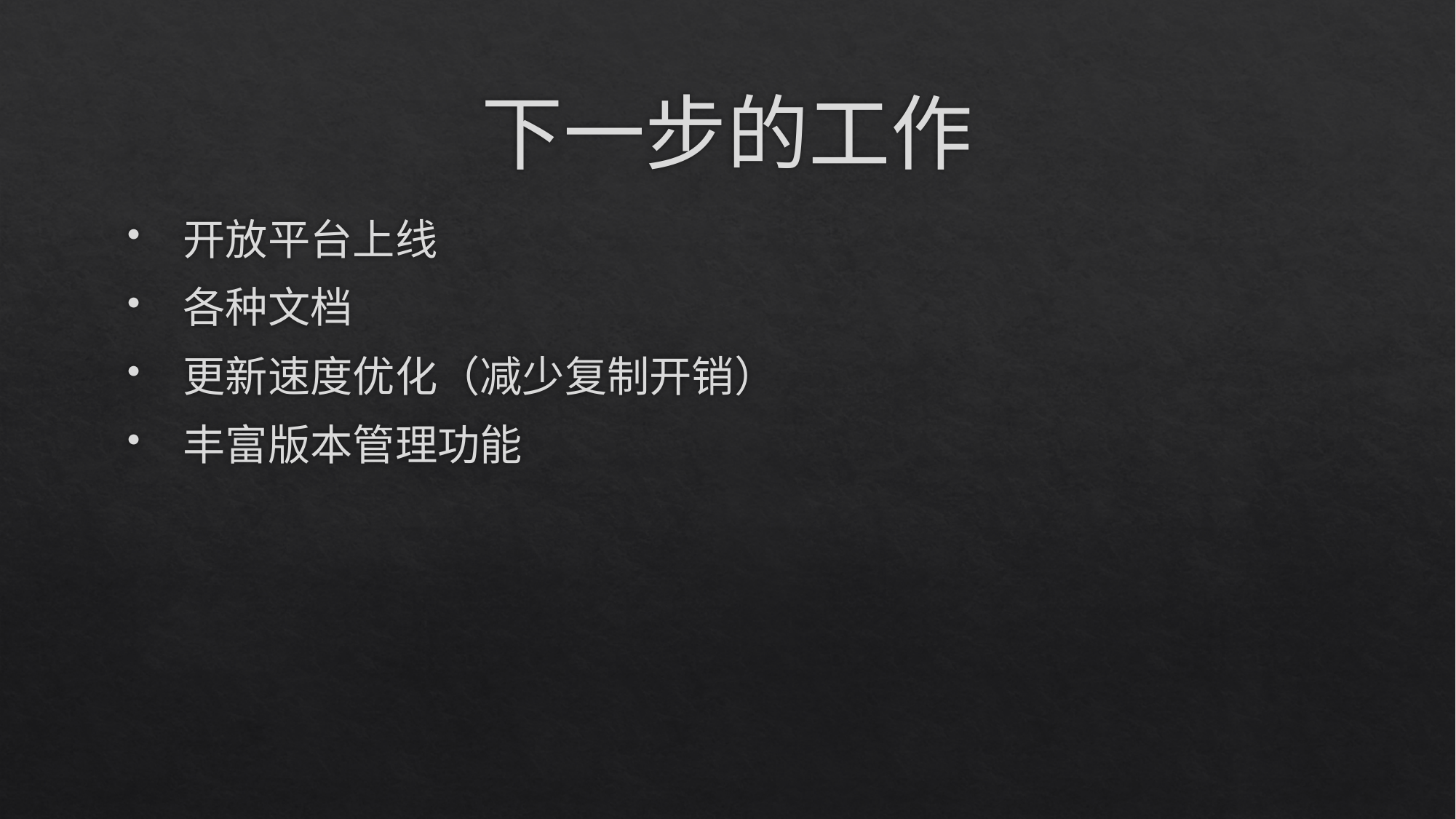

# 下一步的工作
开放平台上线
各种文档
更新速度优化（减少复制开销）
丰富版本管理功能